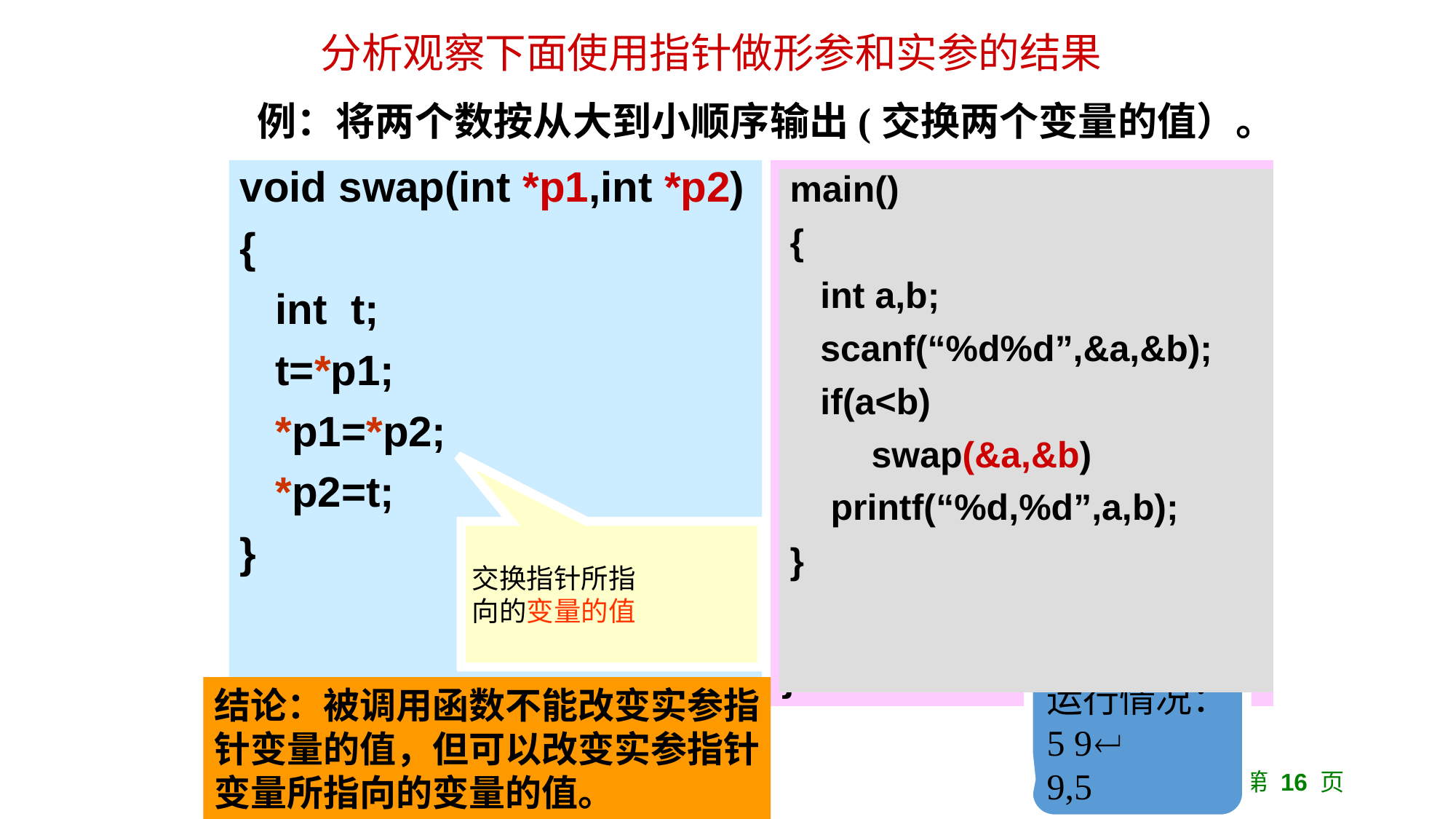

# 分析观察下面使用指针做形参和实参的结果
例：将两个数按从大到小顺序输出(交换两个变量的值）。
void swap(int *p1,int *p2)
{
   int  t;
   t=*p1;
   *p1=*p2;
   *p2=t;
}
main( )
{
 int  a,b;
 int  *pa,  *pb;
 scanf("%d%d",&a,&b);
 pa=&a;
 pb=&b;
 if(a<b) swap(pa,pb);
 pintf("%d,%d\n",a,b);
}

main()
{
   int a,b;
   scanf(“%d%d”,&a,&b);
   if(a<b)
        swap(&a,&b)
    printf(“%d,%d”,a,b);
}

交换指针所指
向的变量的值
运行情况：
5 9↵
9,5
结论：被调用函数不能改变实参指针变量的值，但可以改变实参指针变量所指向的变量的值。
共 88 页   第 16 页